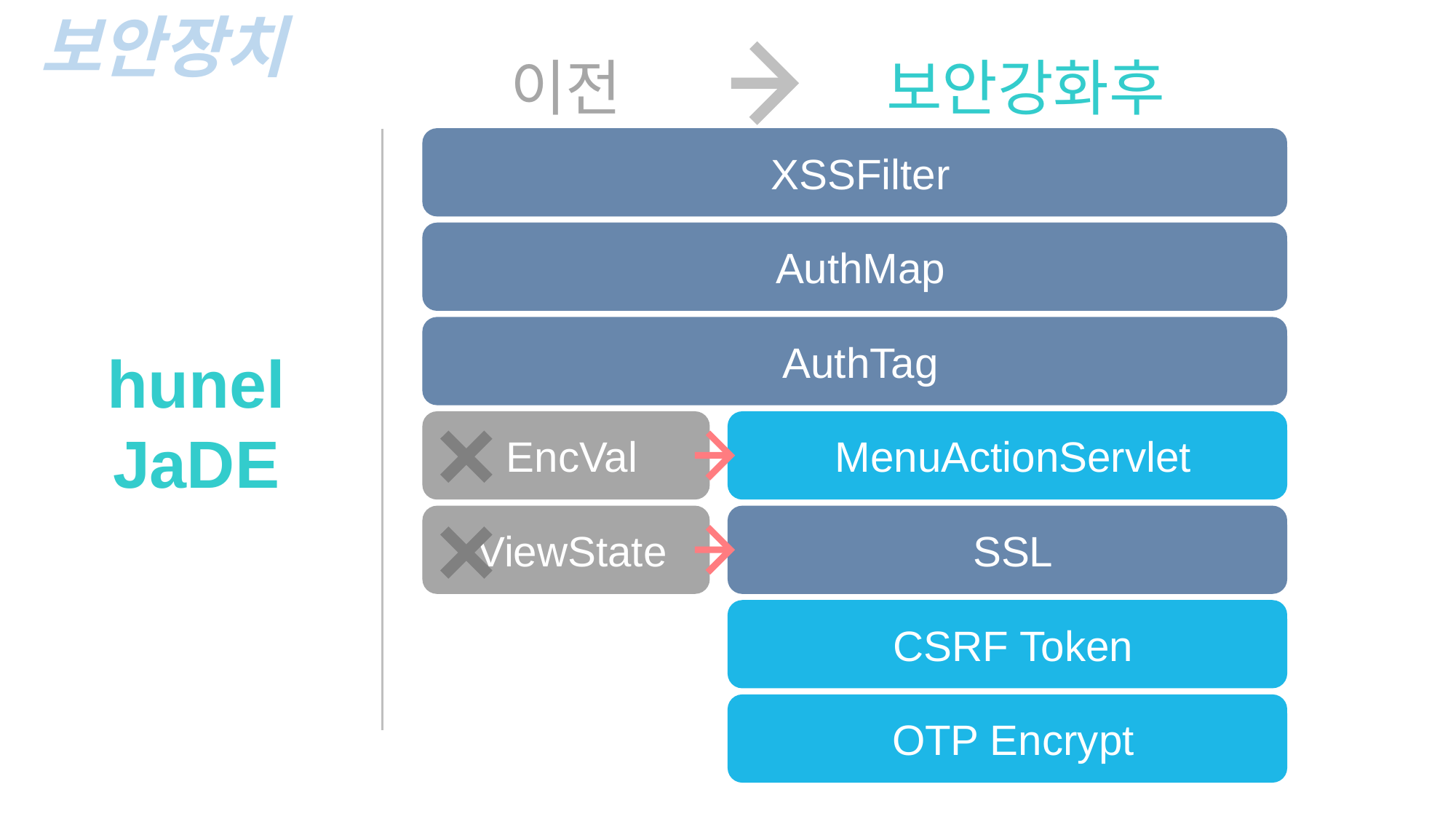

보안장치

이전
보안강화후

 XSSFilter
 AuthMap
 AuthTag
hunel
JaDE
 EncVal
 MenuActionServlet

 ViewState
 SSL

 CSRF Token
 OTP Encrypt